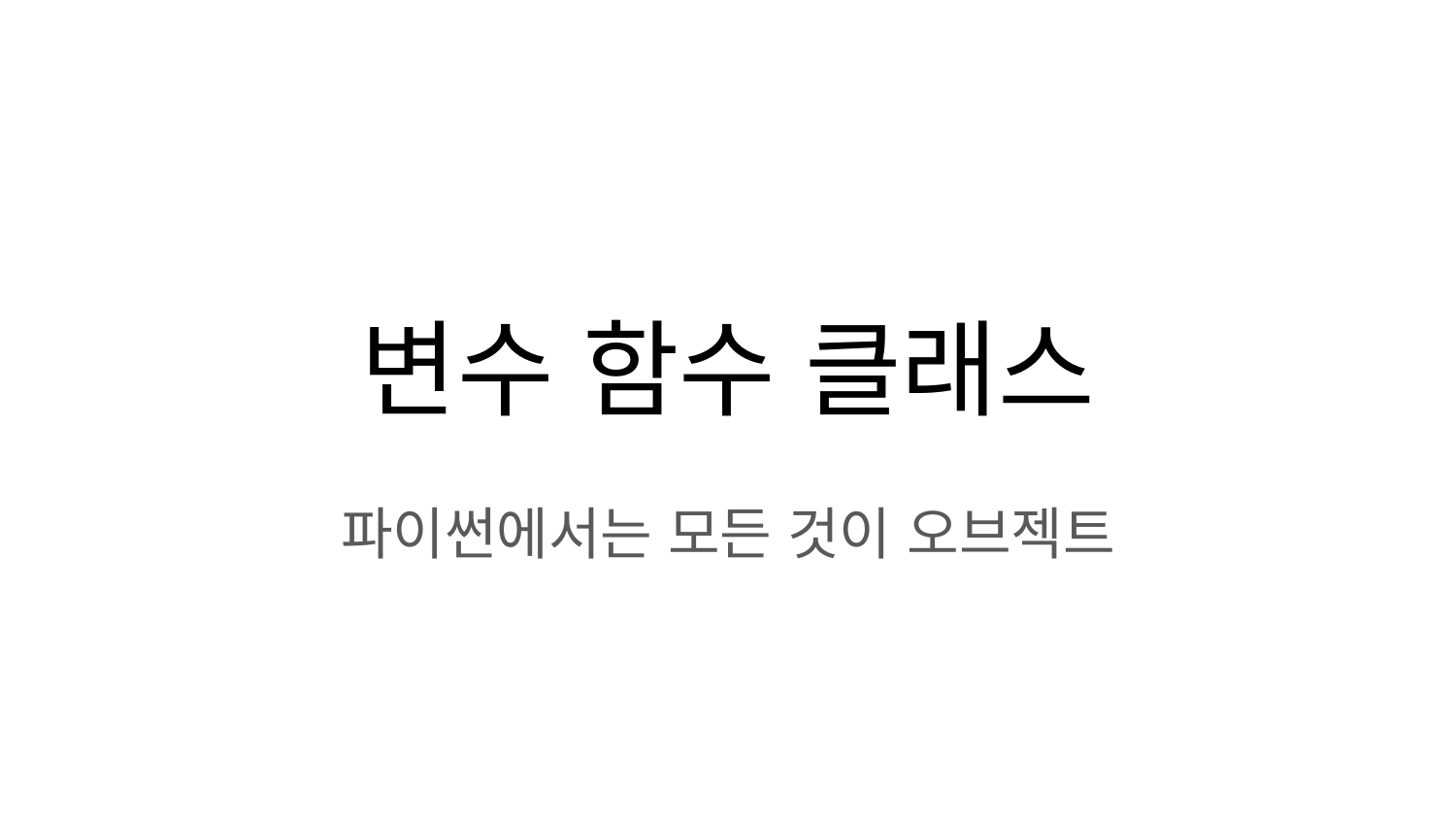

# 변수 함수 클래스
파이썬에서는 모든 것이 오브젝트